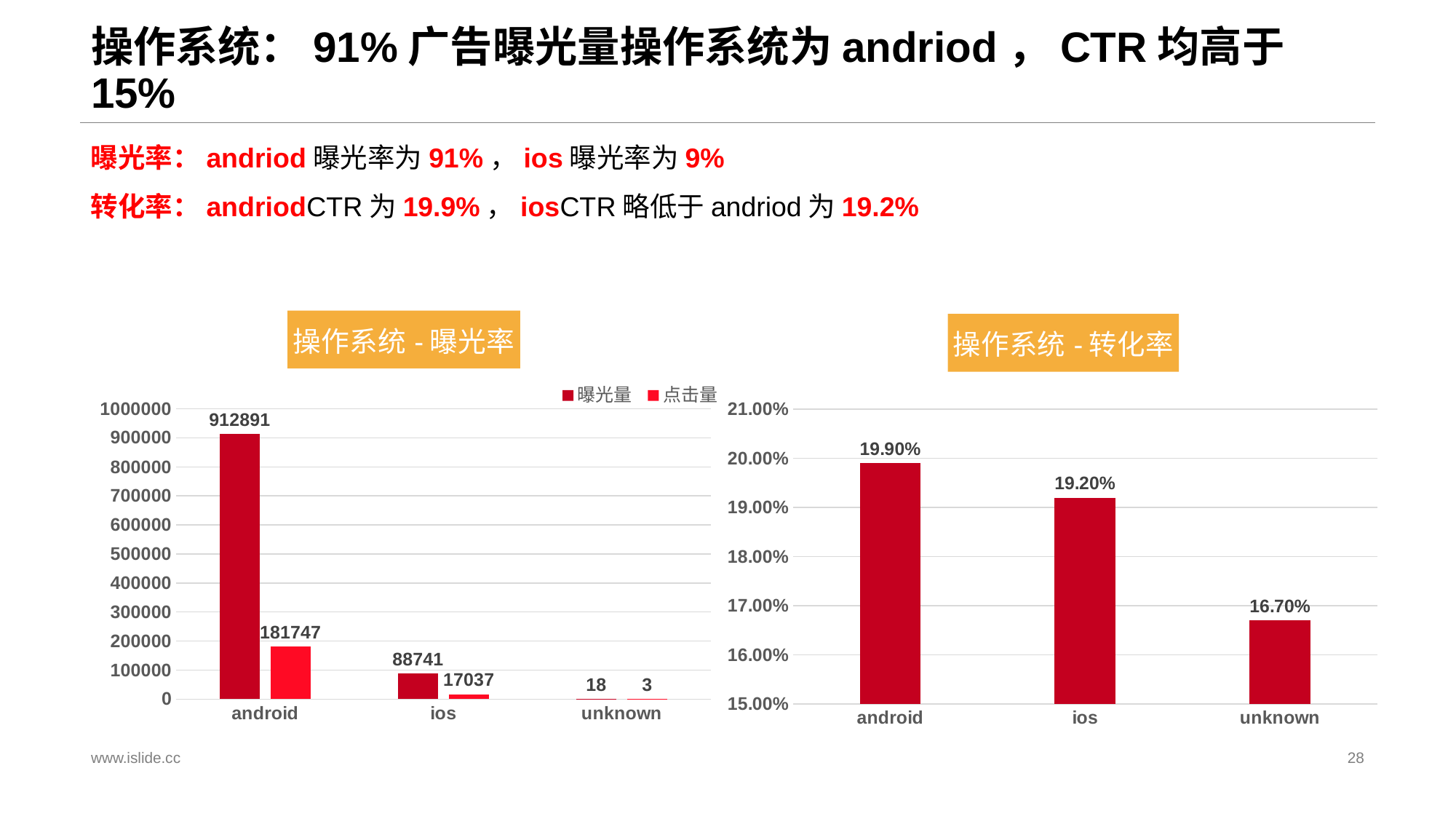

# 操作系统：91%广告曝光量操作系统为andriod，CTR均高于15%
曝光率：andriod曝光率为91%，ios曝光率为9%
转化率：andriodCTR为19.9%，iosCTR略低于andriod为19.2%

### Chart: 操作系统-曝光率

| Category | 曝光量 | 点击量 |
|---|---|---|
| android | 912891.0 | 181747.0 |
| ios | 88741.0 | 17037.0 |
| unknown | 18.0 | 3.0 |

### Chart: 操作系统-转化率

| Category | 转化率 |
|---|---|
| android | 0.199 |
| ios | 0.192 |
| unknown | 0.167 |
www.islide.cc
28